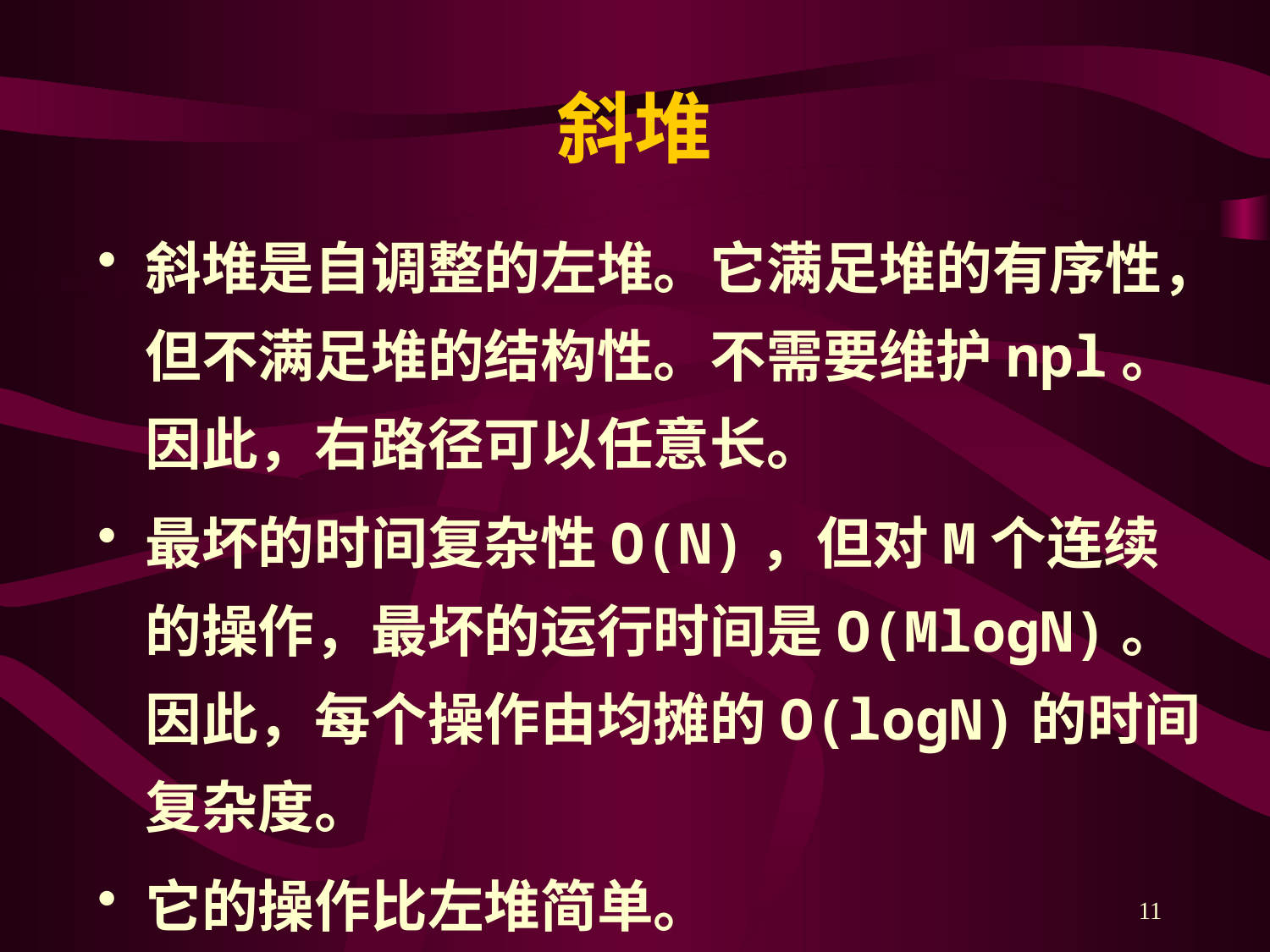

# 斜堆
斜堆是自调整的左堆。它满足堆的有序性，但不满足堆的结构性。不需要维护npl。因此，右路径可以任意长。
最坏的时间复杂性O(N)，但对M个连续的操作，最坏的运行时间是O(MlogN)。因此，每个操作由均摊的O(logN)的时间复杂度。
它的操作比左堆简单。
11